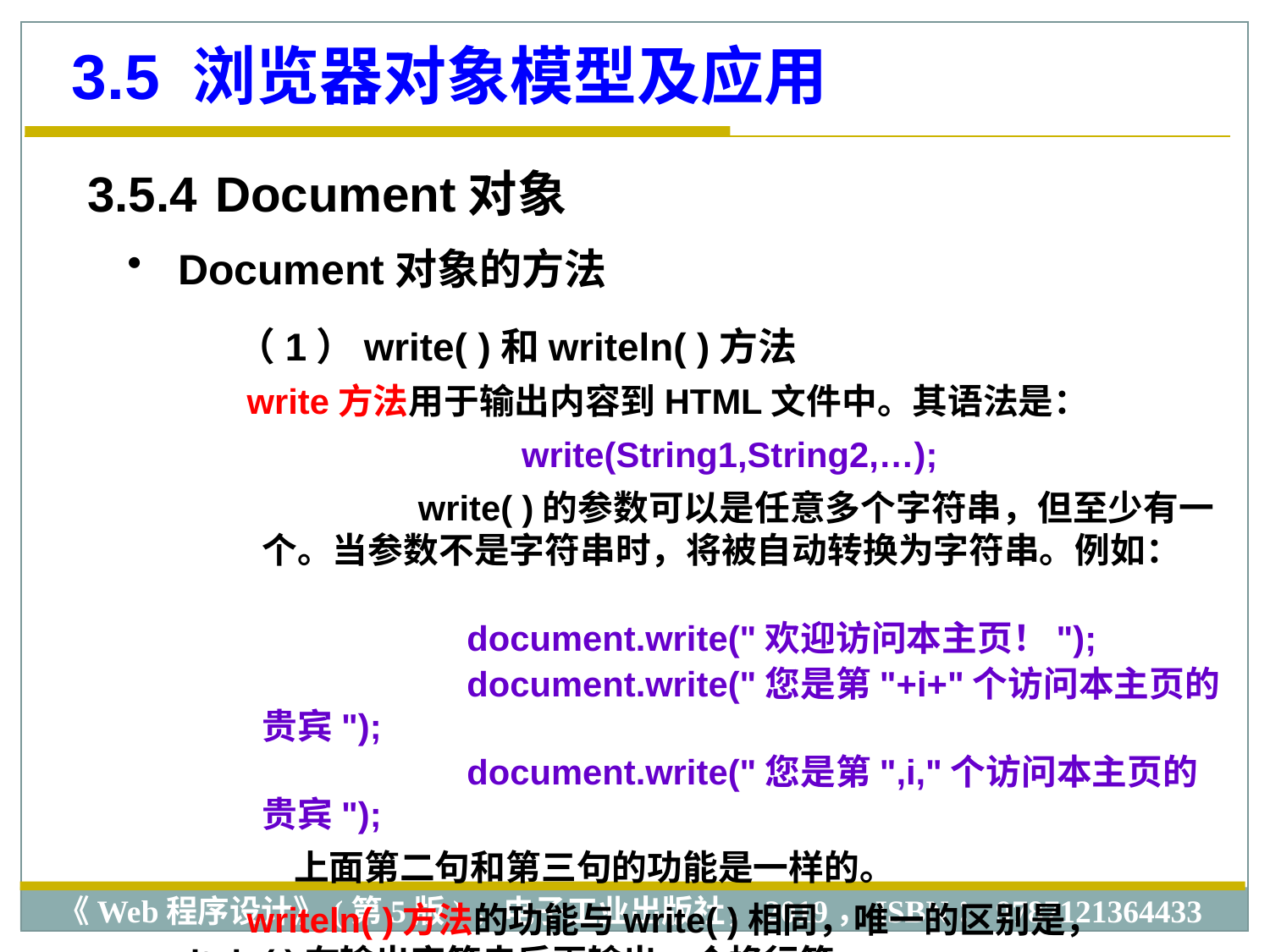

3.5 浏览器对象模型及应用
3.5.4  Document对象
  Document对象的方法
（1）write( )和writeln( )方法
 write方法用于输出内容到HTML文件中。其语法是：
write(String1,String2,…);
       write( )的参数可以是任意多个字符串，但至少有一个。当参数不是字符串时，将被自动转换为字符串。例如：
            document.write("欢迎访问本主页！");
            document.write("您是第"+i+"个访问本主页的贵宾");
            document.write("您是第",i,"个访问本主页的贵宾");
      上面第二句和第三句的功能是一样的。
 writeln( )方法的功能与write( )相同，唯一的区别是， writeln( )在输出字符串后再输出一个换行符。